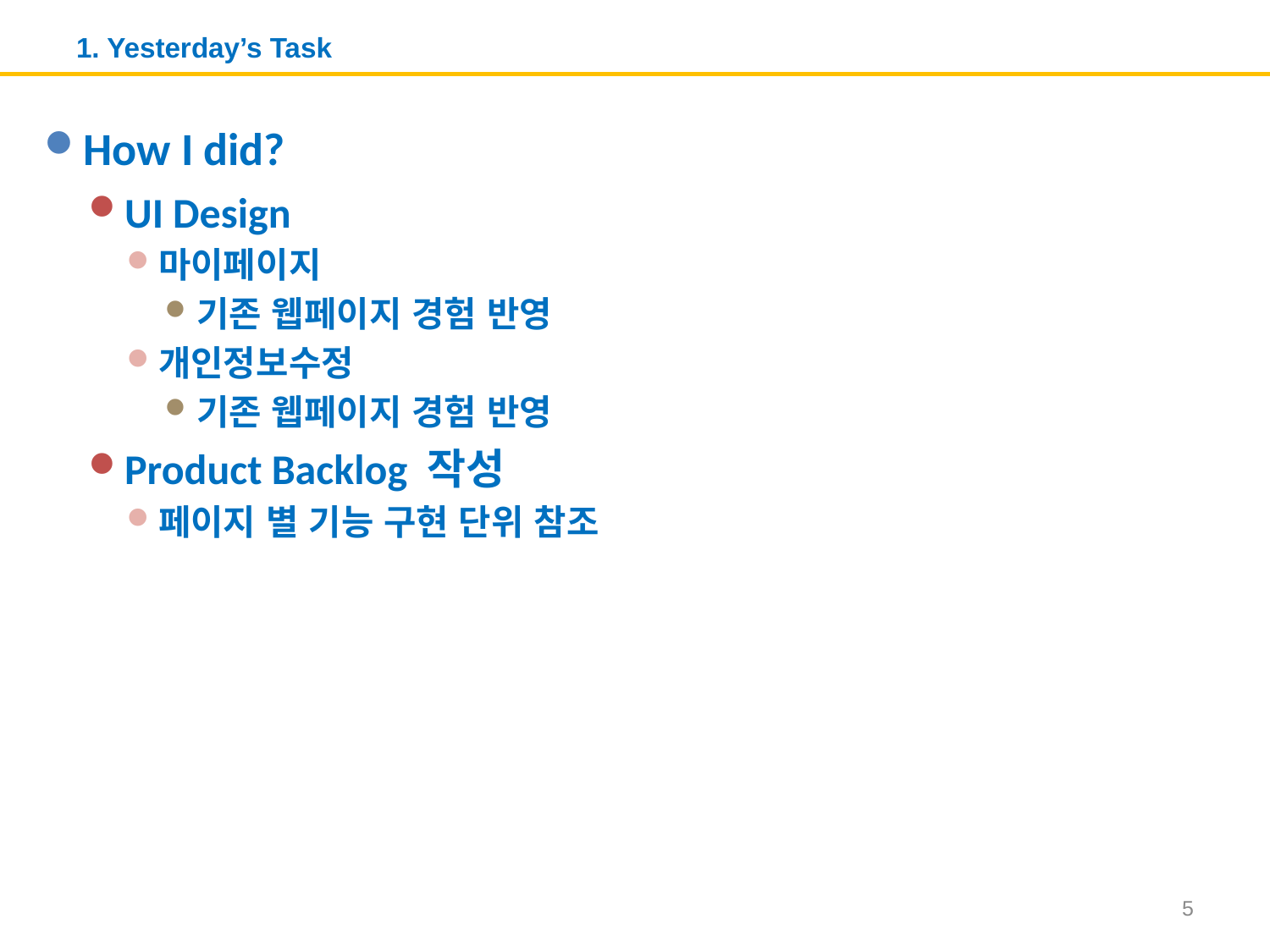

# 1. Yesterday’s Task
How I did?
UI Design
마이페이지
기존 웹페이지 경험 반영
개인정보수정
기존 웹페이지 경험 반영
Product Backlog 작성
페이지 별 기능 구현 단위 참조

5